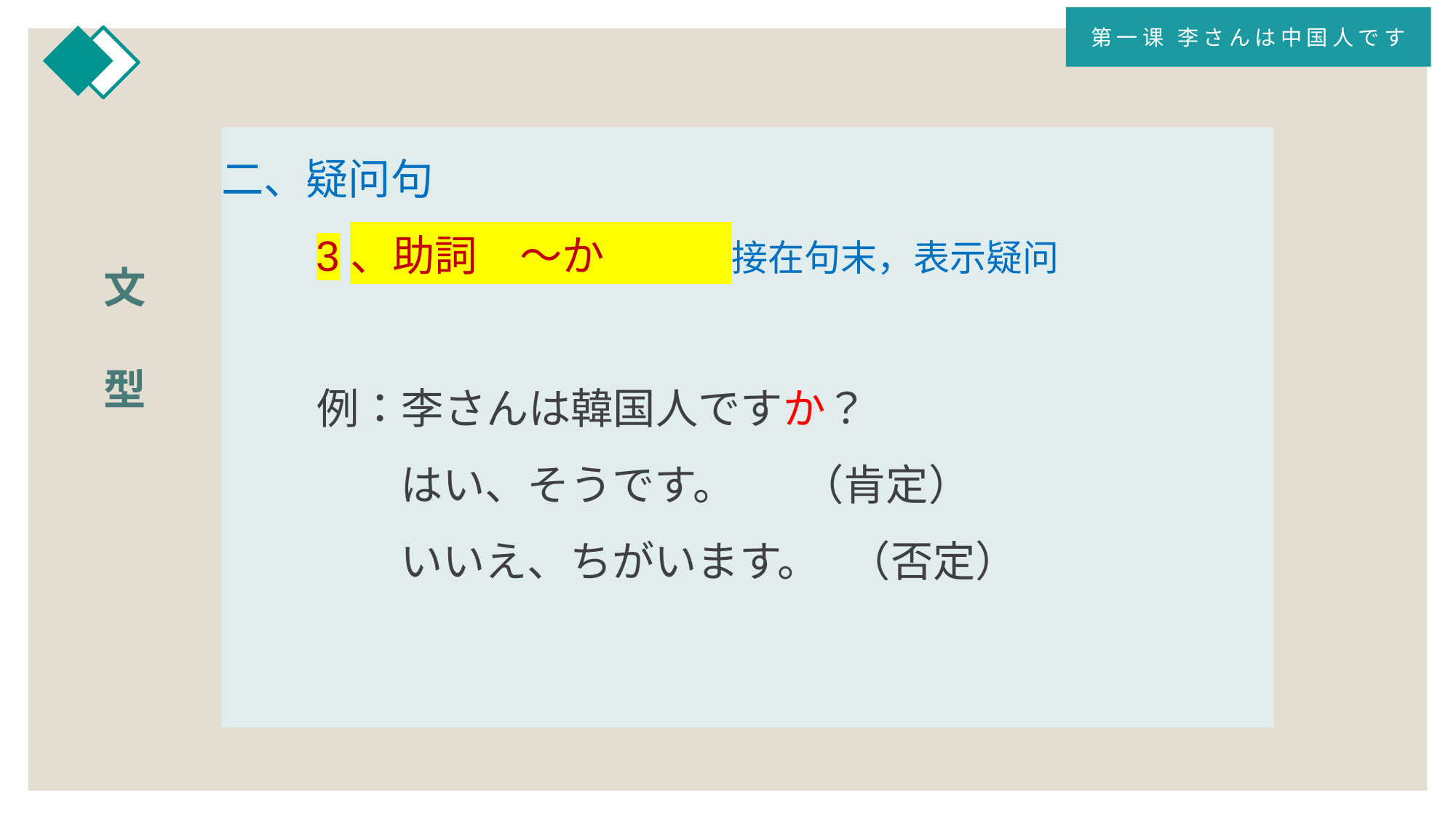

第一课 李さんは中国人です

二、疑问句
　　3、助詞　～か　　　接在句末，表示疑问

         例：李さんは韓国人ですか？
　　　　 はい、そうです。       （肯定）
　　　　 いいえ、ちがいます。   （否定）

文

型